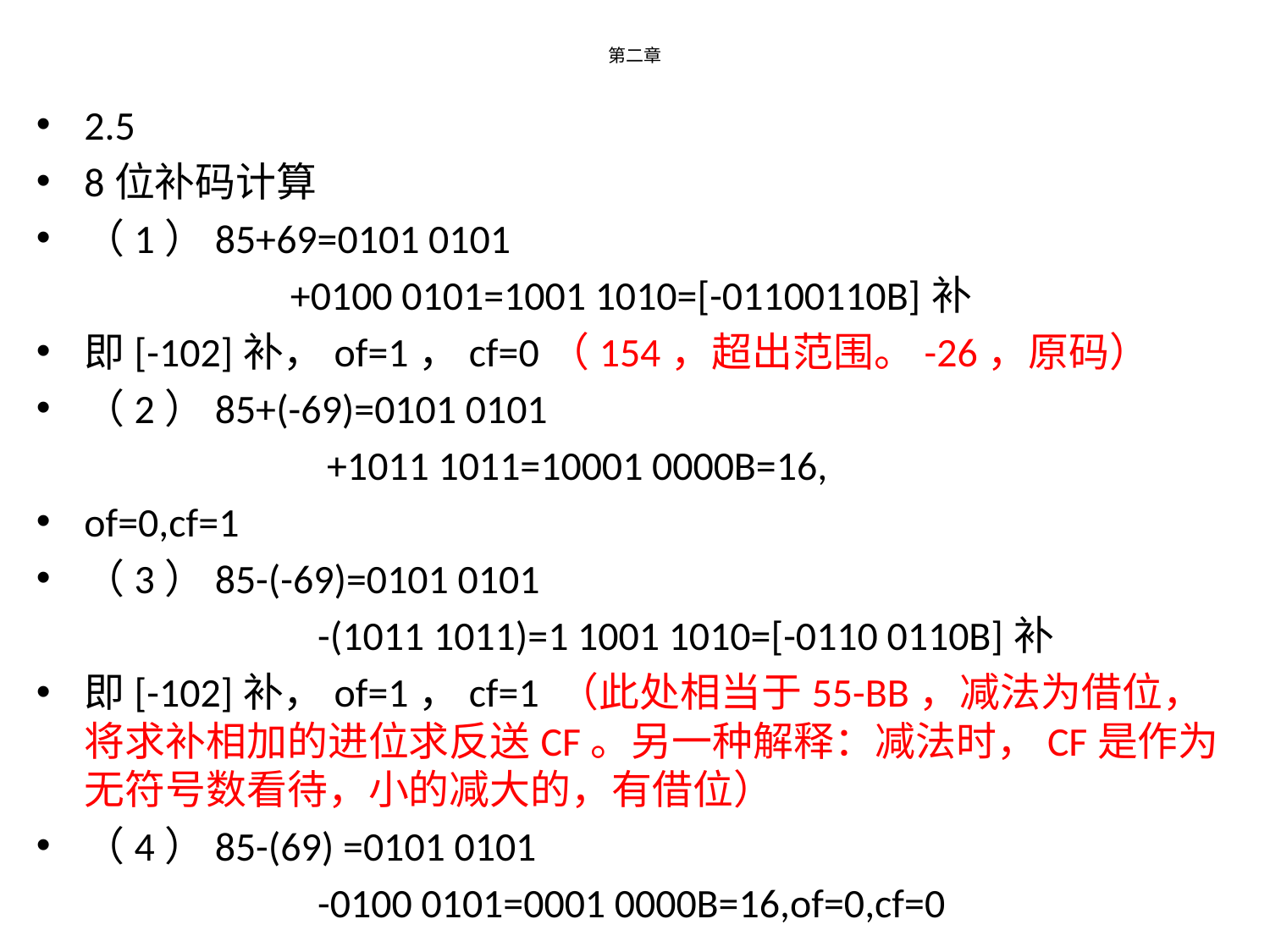

# 第二章
2.5
8位补码计算
（1）85+69=0101 0101
		+0100 0101=1001 1010=[-01100110B]补
即[-102]补，of=1，cf=0（154，超出范围。-26，原码）
（2）85+(-69)=0101 0101
		    +1011 1011=10001 0000B=16,
of=0,cf=1
（3）85-(-69)=0101 0101
		   -(1011 1011)=1 1001 1010=[-0110 0110B]补
即[-102]补，of=1，cf=1 （此处相当于55-BB，减法为借位，将求补相加的进位求反送CF。另一种解释：减法时，CF是作为无符号数看待，小的减大的，有借位）
（4）85-(69) =0101 0101
		   -0100 0101=0001 0000B=16,of=0,cf=0